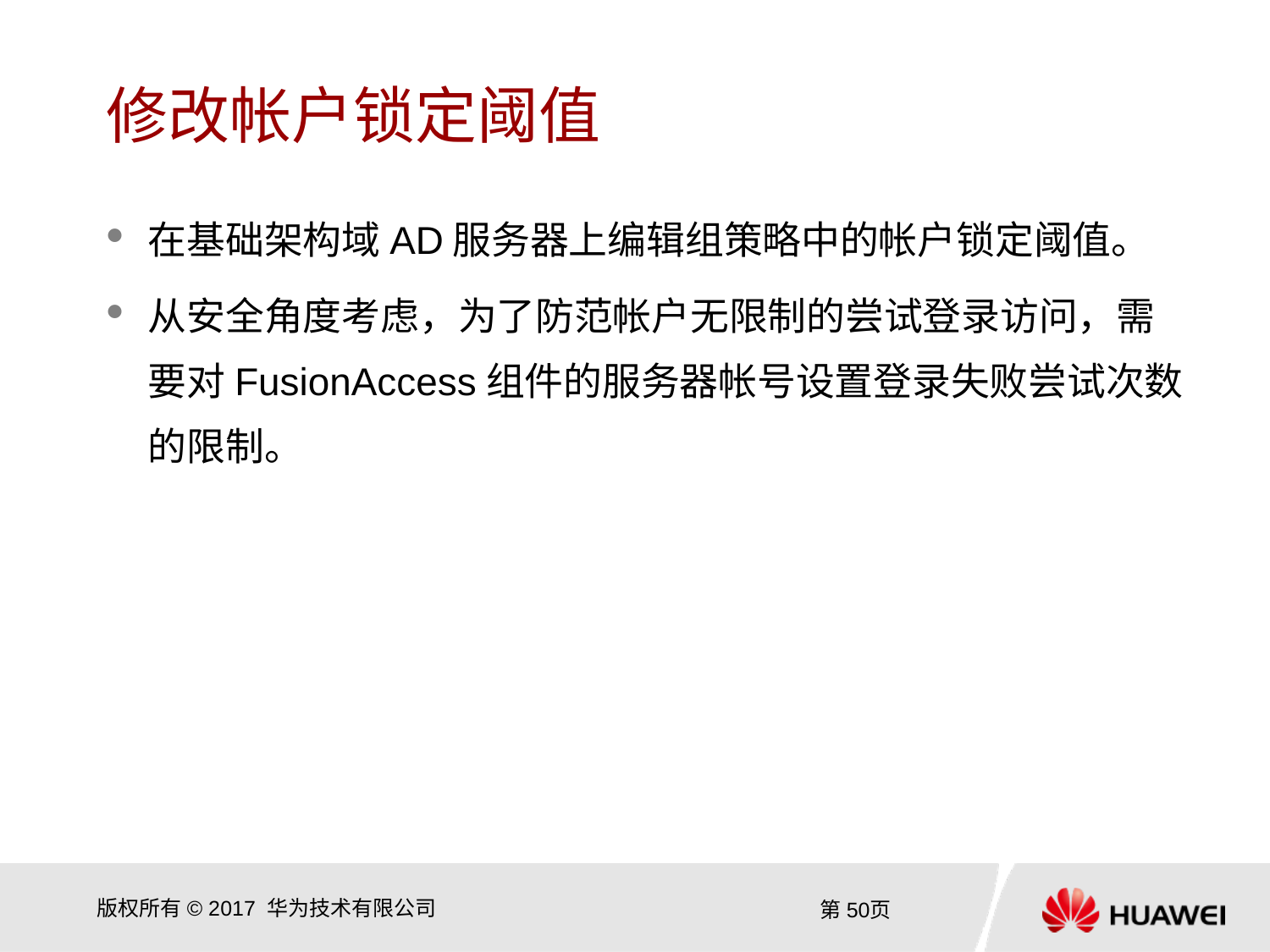

# 修改帐户锁定阈值
在基础架构域AD服务器上编辑组策略中的帐户锁定阈值。
从安全角度考虑，为了防范帐户无限制的尝试登录访问，需要对FusionAccess组件的服务器帐号设置登录失败尝试次数的限制。